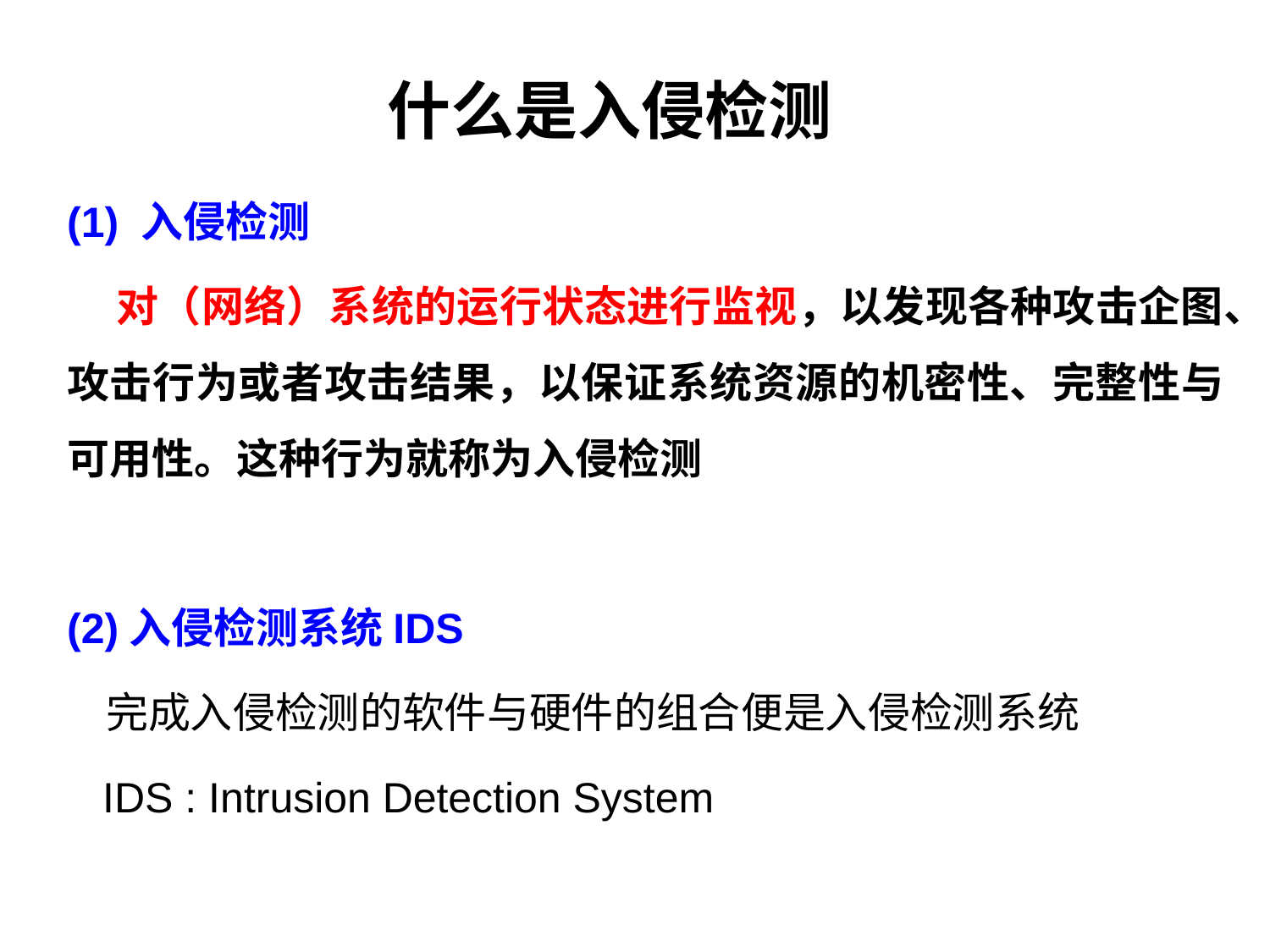

# 什么是入侵检测
(1) 入侵检测
    对（网络）系统的运行状态进行监视，以发现各种攻击企图、攻击行为或者攻击结果，以保证系统资源的机密性、完整性与可用性。这种行为就称为入侵检测

(2)入侵检测系统IDS
   完成入侵检测的软件与硬件的组合便是入侵检测系统
   IDS : Intrusion Detection System